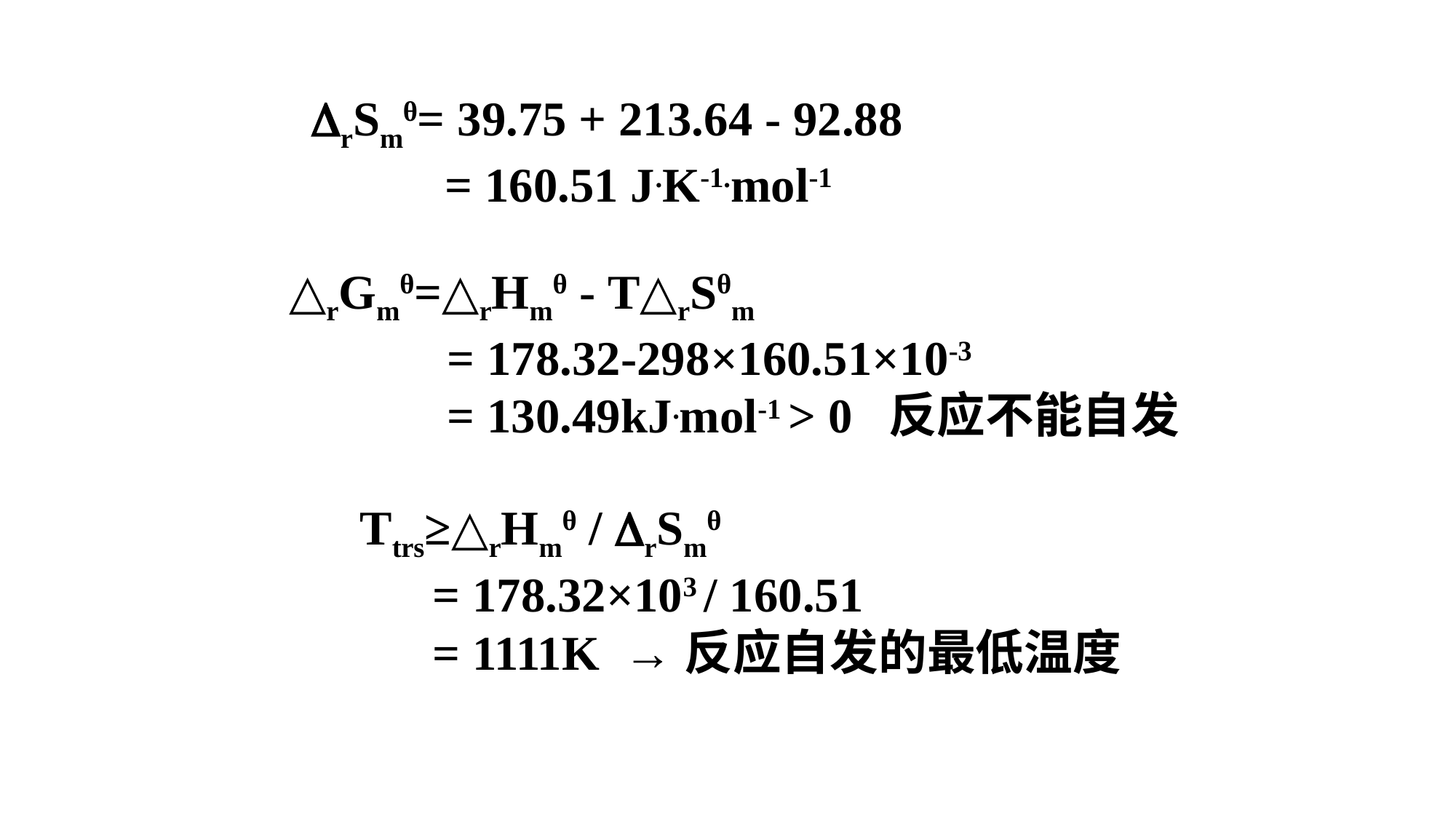

ΔrSmθ= 39.75 + 213.64 - 92.88
           = 160.51 J.K-1.mol-1

△rGmθ=△rHmθ - T△rSθm
             = 178.32-298×160.51×10-3
             = 130.49kJ.mol-1 > 0  反应不能自发
    Ttrs≥△rHmθ / ΔrSmθ
          = 178.32×103 / 160.51
          = 1111K  →反应自发的最低温度